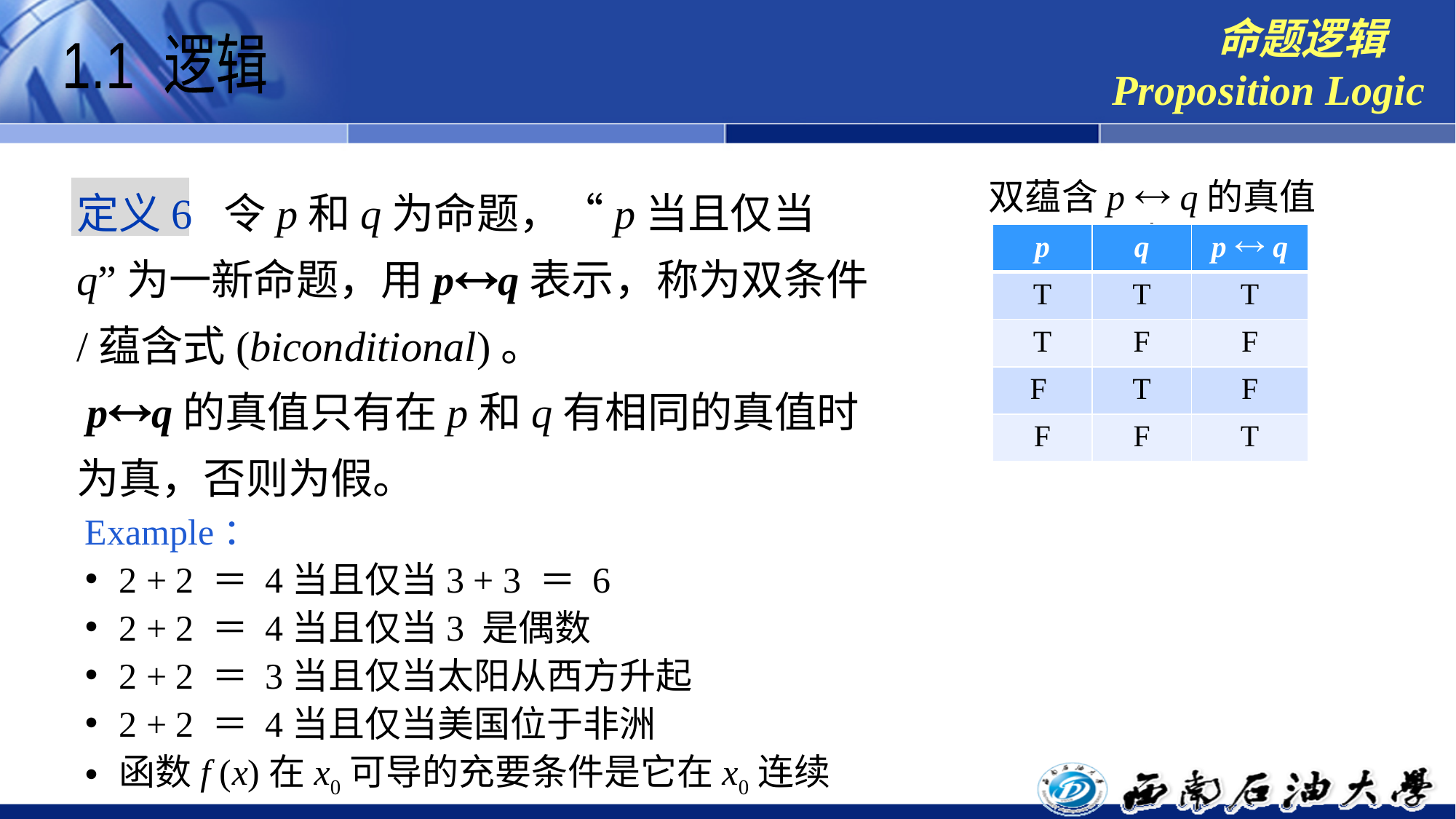

命题逻辑
Proposition Logic
1.1  逻辑
定义6  令p和q为命题，“p当且仅当q”为一新命题，用p↔q表示，称为双条件/蕴含式(biconditional)。
 p↔q的真值只有在p和q有相同的真值时为真，否则为假。
双蕴含p ↔ q的真值表

| p | q | p ↔ q |
| --- | --- | --- |
| T | T | T |
| T | F | F |
| F | T | F |
| F | F | T |
Example：
2 + 2 ＝ 4当且仅当3 + 3 ＝ 6
2 + 2 ＝ 4当且仅当3 是偶数
2 + 2 ＝ 3当且仅当太阳从西方升起
2 + 2 ＝ 4当且仅当美国位于非洲
函数f (x)在x0可导的充要条件是它在x0连续